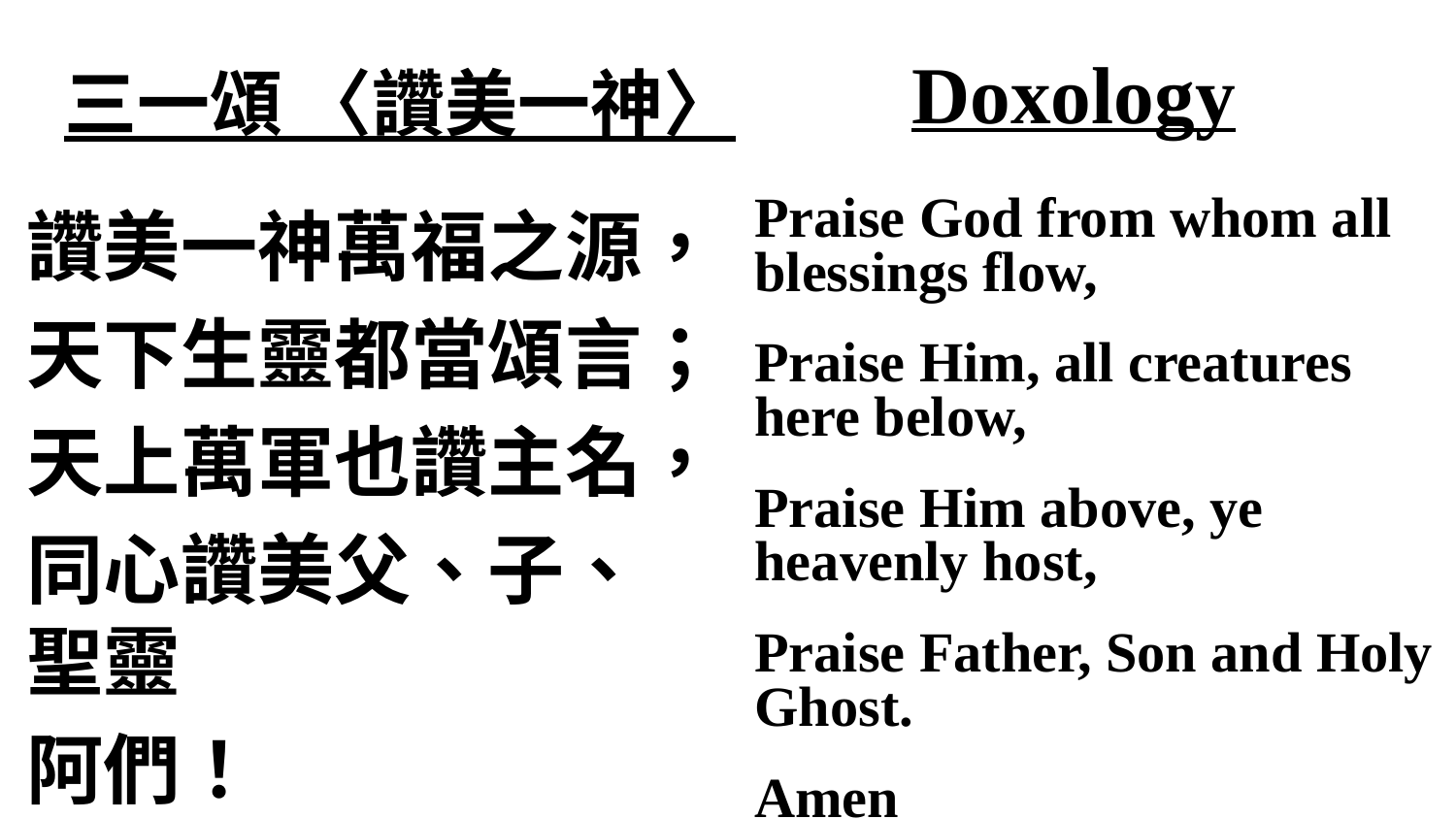

# 三一頌 〈讚美一神〉
Doxology

Praise God from whom all blessings flow,
Praise Him, all creatures here below,
Praise Him above, ye heavenly host,
Praise Father, Son and Holy Ghost.
Amen
讚美一神萬福之源，
天下生靈都當頌言；
天上萬軍也讚主名，
同心讚美父、子、聖靈
阿們！